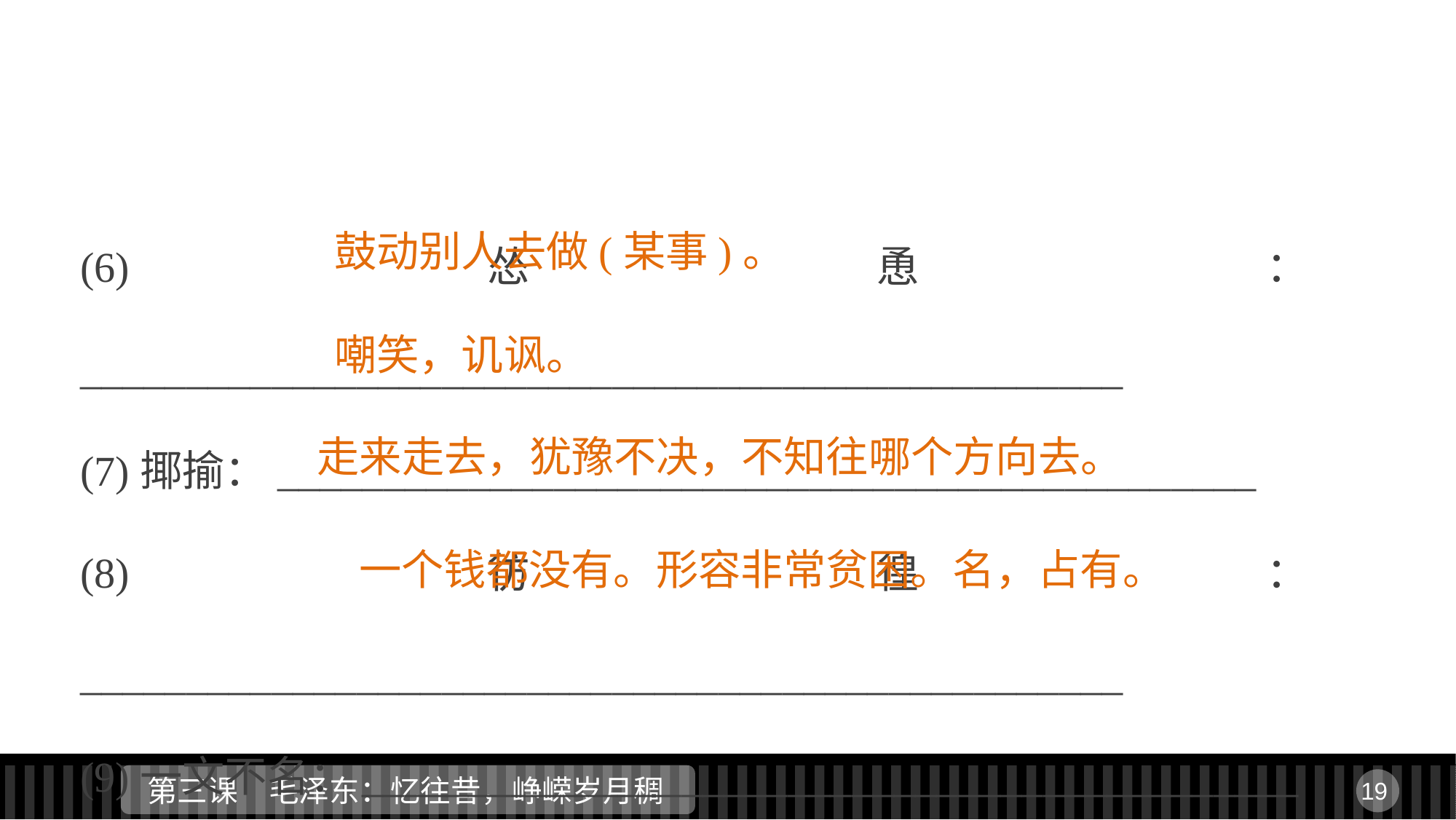

(6)怂恿：_________________________________________________
(7)揶揄：______________________________________________
(8)彷徨：_________________________________________________
(9)一文不名：____________________________________________
鼓动别人去做(某事)。
嘲笑，讥讽。
走来走去，犹豫不决，不知往哪个方向去。
一个钱都没有。形容非常贫困。名，占有。